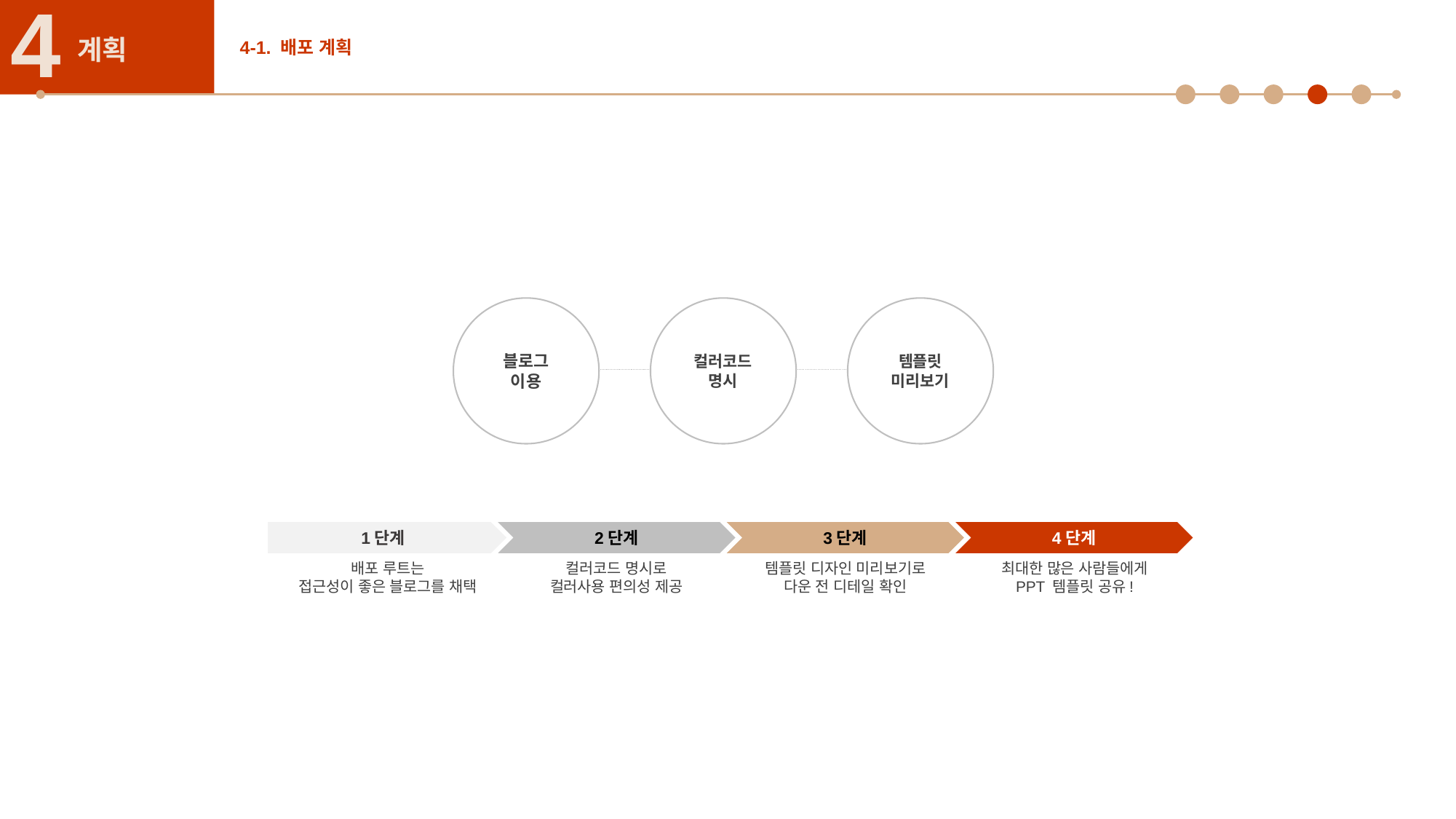

4

계획
4-1. 배포 계획

블로그
이용
컬러코드
명시
템플릿
미리보기
1단계
2단계
3단계
4단계
배포 루트는
접근성이 좋은 블로그를 채택
컬러코드 명시로
컬러사용 편의성 제공
템플릿 디자인 미리보기로
다운 전 디테일 확인
최대한 많은 사람들에게
PPT 템플릿 공유!